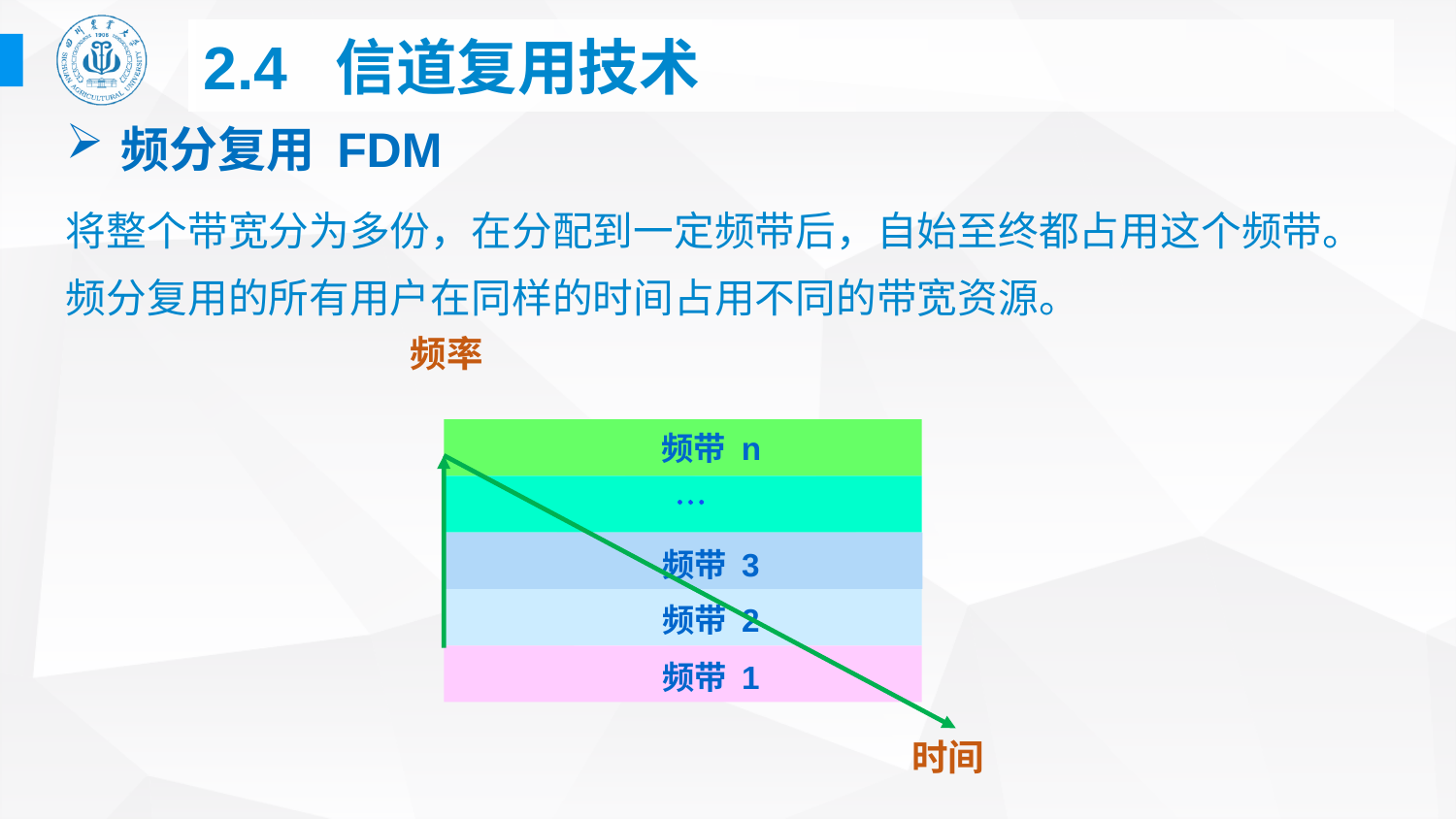

# 2.4  信道复用技术
频分复用 FDM
将整个带宽分为多份，在分配到一定频带后，自始至终都占用这个频带。频分复用的所有用户在同样的时间占用不同的带宽资源。
频率

频带 n

…

频带 3

频带 2

频带 1
时间